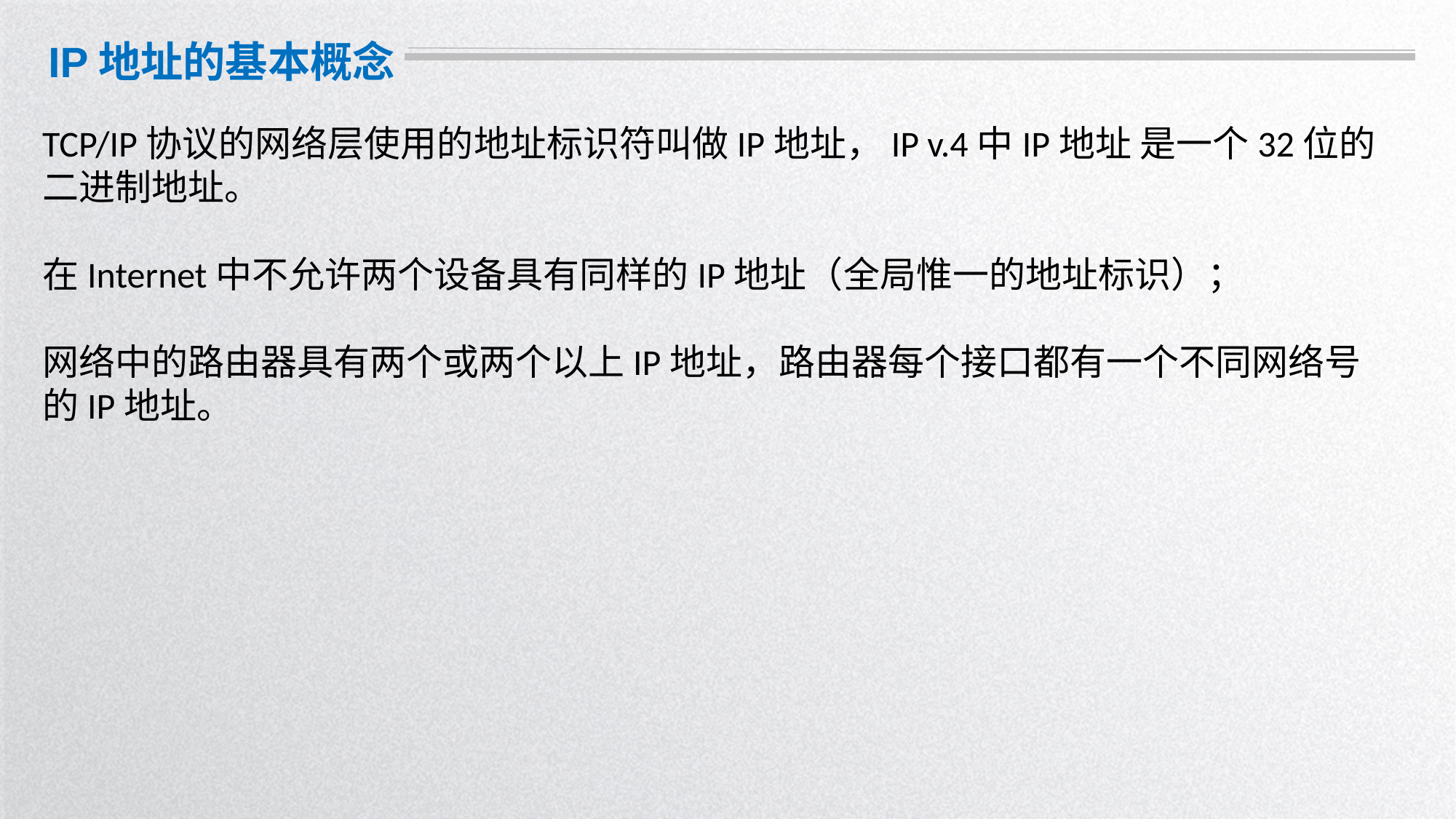

IP地址的基本概念
TCP/IP协议的网络层使用的地址标识符叫做IP地址，IP v.4中IP地址 是一个32位的二进制地址。

在Internet中不允许两个设备具有同样的IP地址（全局惟一的地址标识）；

网络中的路由器具有两个或两个以上IP地址，路由器每个接口都有一个不同网络号的IP地址。